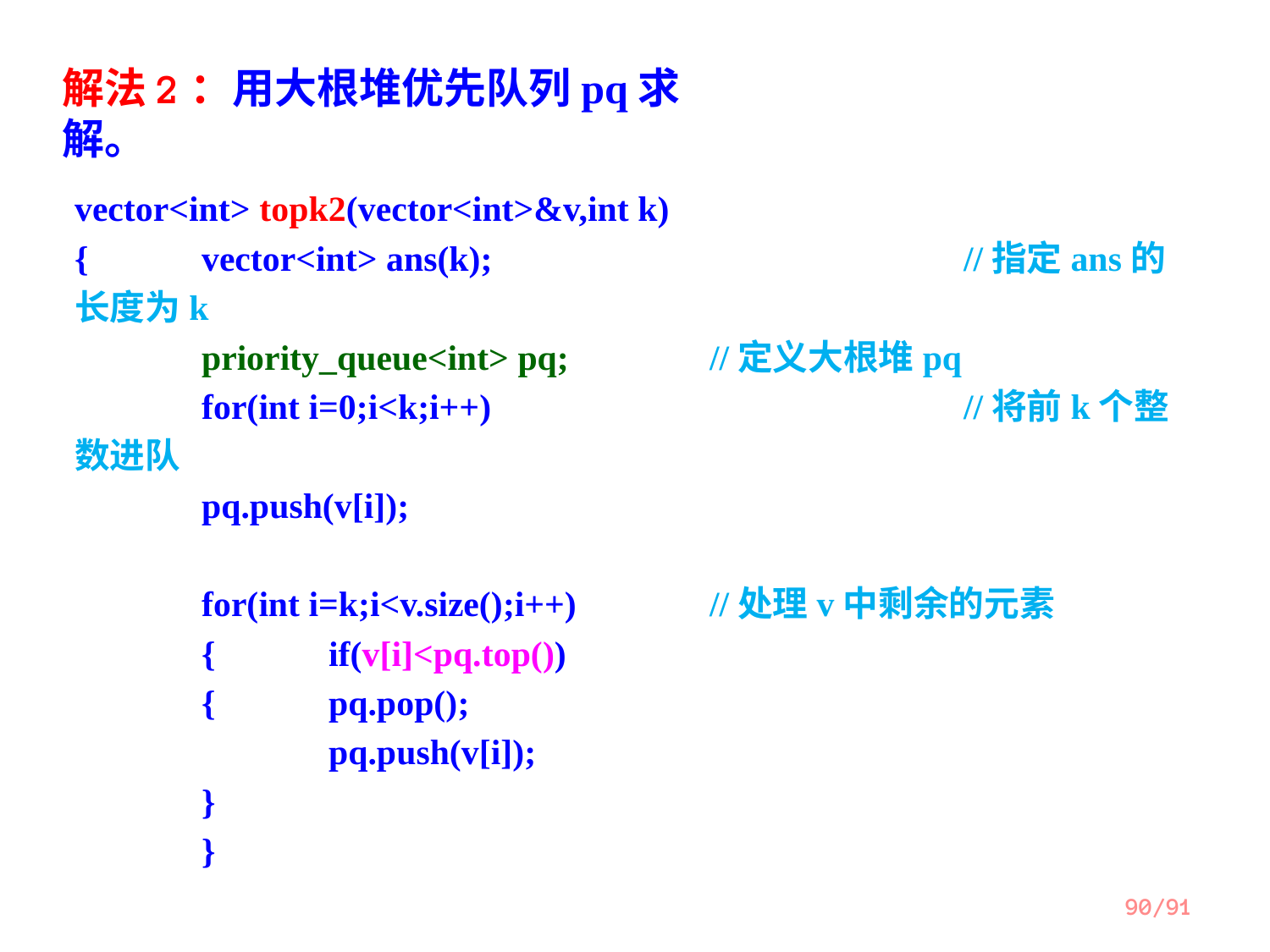

解法2：用大根堆优先队列pq求解。
vector<int> topk2(vector<int>&v,int k)
{	vector<int> ans(k); 				//指定ans的长度为k
     	priority_queue<int> pq;		//定义大根堆pq
     	for(int i=0;i<k;i++) 				//将前k个整数进队
          	pq.push(v[i]);

     	for(int i=k;i<v.size();i++)		//处理v中剩余的元素
     	{	if(v[i]<pq.top())
           	{	pq.pop();
          		pq.push(v[i]);
           	}
     	}
90/91